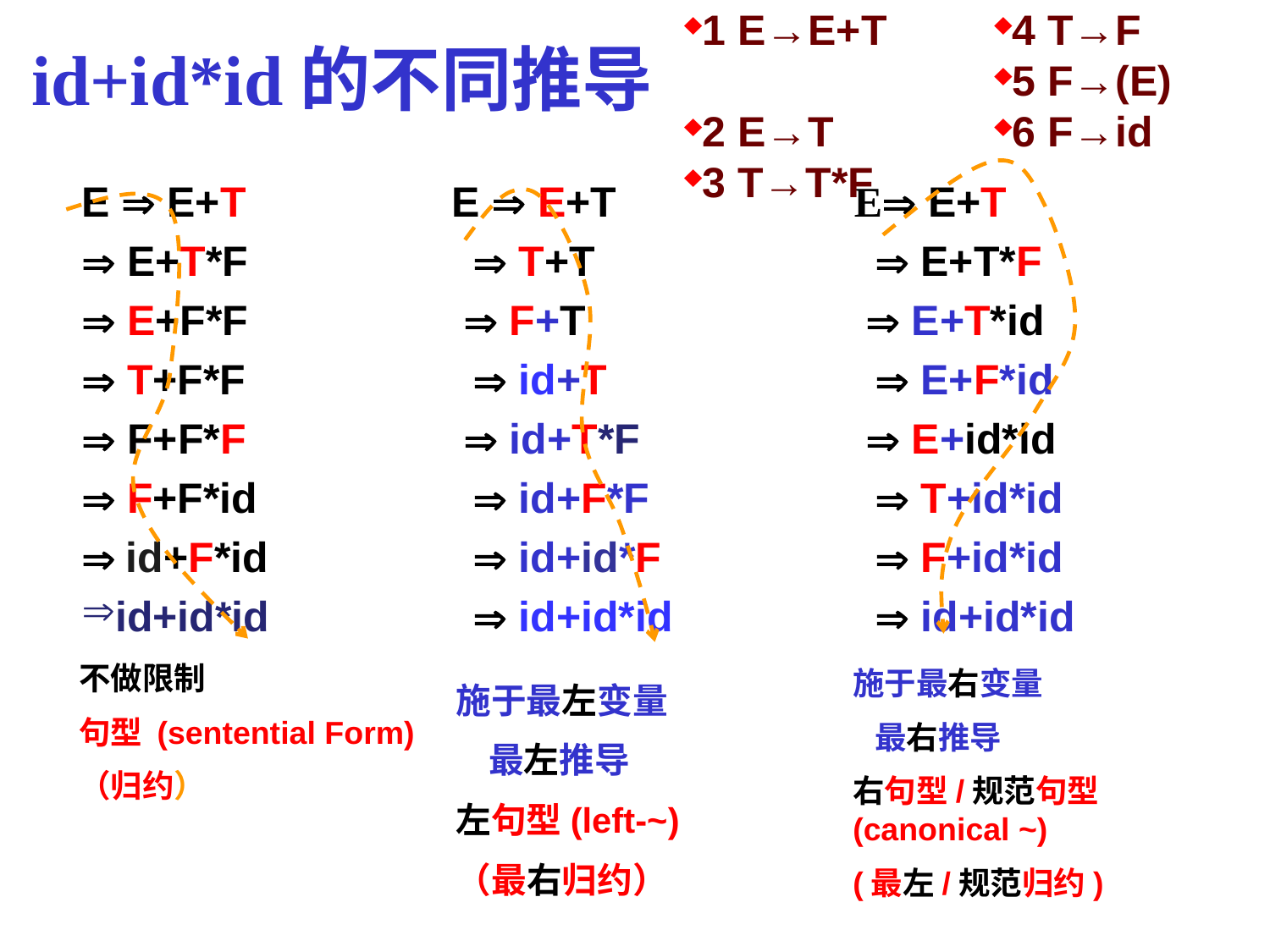

1 E→E+T
2 E→T
3 T→T*F
4 T→F
5 F→(E)
6 F→id
# id+id*id的不同推导

E ⇒ E+T
  ⇒ T+T
 ⇒ F+T
  ⇒ id+T
 ⇒ id+T*F
  ⇒ id+F*F
  ⇒ id+id*F
  ⇒ id+id*id

E⇒ E+T
  ⇒ E+T*F
 ⇒ E+T*id
  ⇒ E+F*id
 ⇒ E+id*id
  ⇒ T+id*id
  ⇒ F+id*id
  ⇒ id+id*id
E ⇒ E+T
⇒ E+T*F
⇒ E+F*F
⇒ T+F*F
⇒ F+F*F
⇒ F+F*id
⇒ id+F*id
id+id*id

不做限制
句型 (sentential Form)
（归约）
施于最右变量
  最右推导
右句型/规范句型	 (canonical ~)
(最左/规范归约)
施于最左变量
   最左推导
左句型(left-~)
（最右归约）